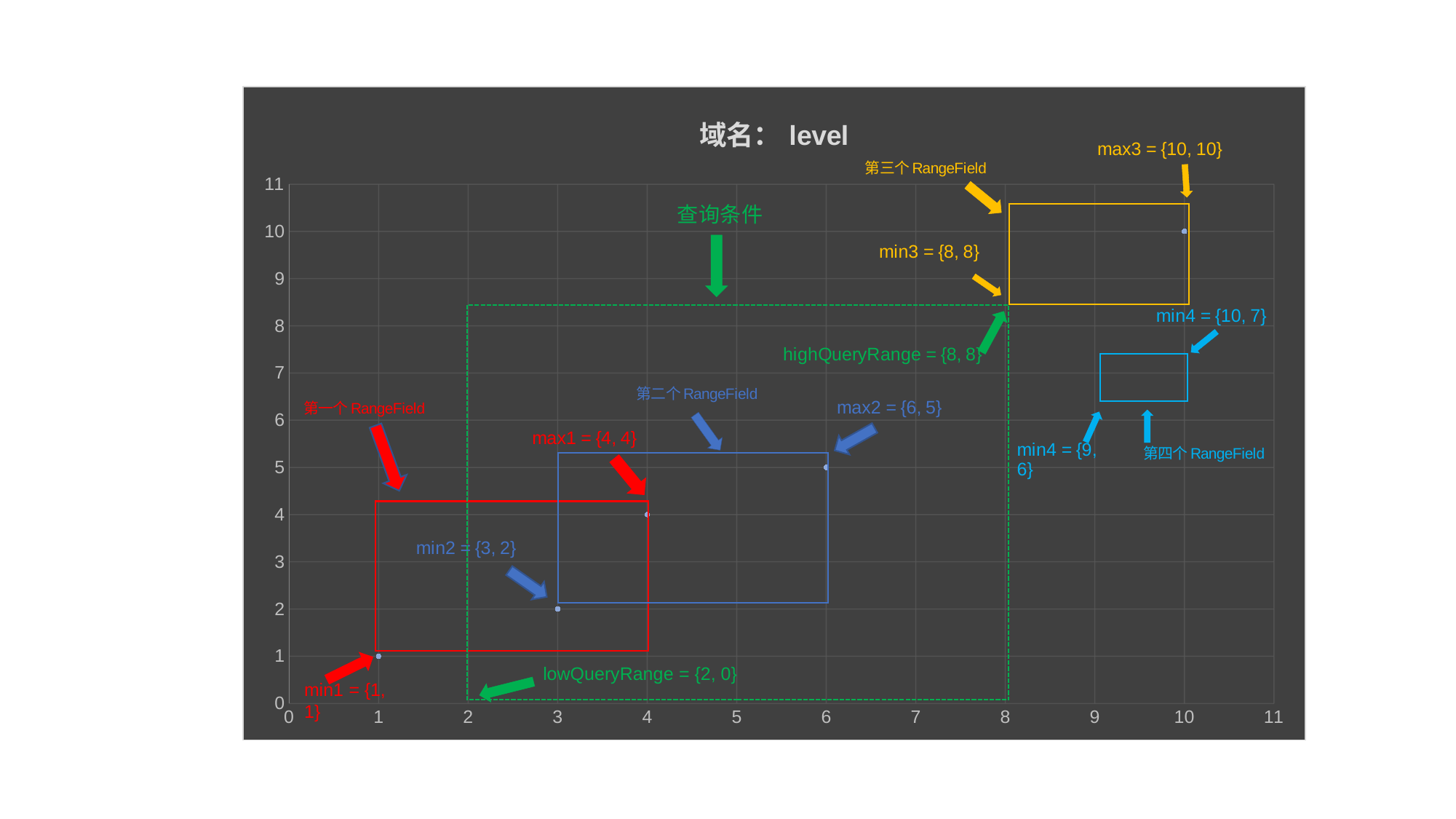

### Chart: 域名：level

| Category | Y 值 |
|---|---|
lowQueryRange = {2, 0}
min1 = {1, 1}